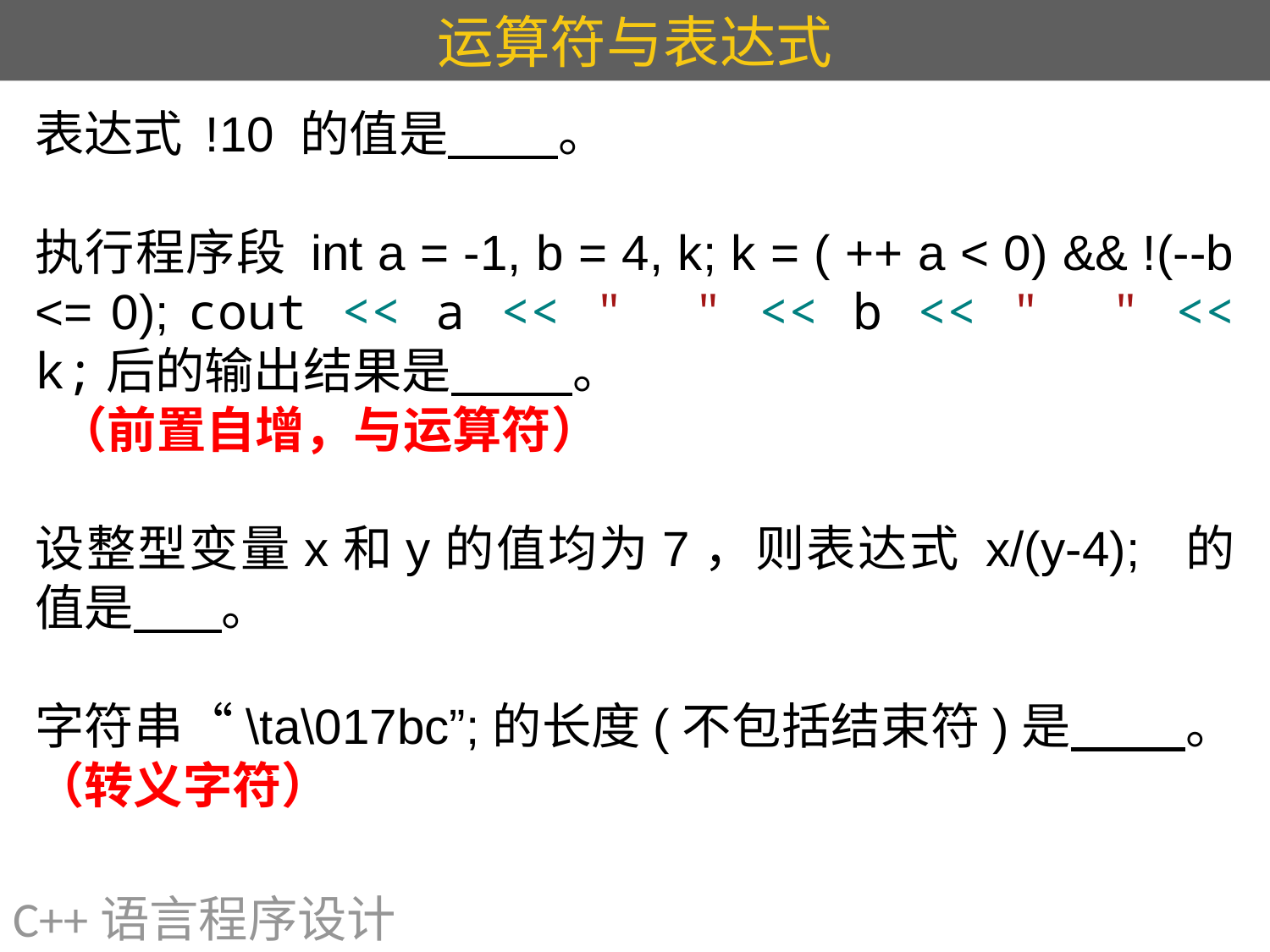

# 运算符与表达式
表达式 !10 的值是          。

执行程序段 int a = -1, b = 4, k; k = ( ++ a < 0) && !(--b <= 0); cout << a << "  " << b << "  " << k;后的输出结果是           。
 （前置自增，与运算符）

设整型变量x和y的值均为7，则表达式 x/(y-4);  的值是        。

字符串“\ta\017bc”;的长度(不包括结束符)是          。（转义字符）

C++语言程序设计
3